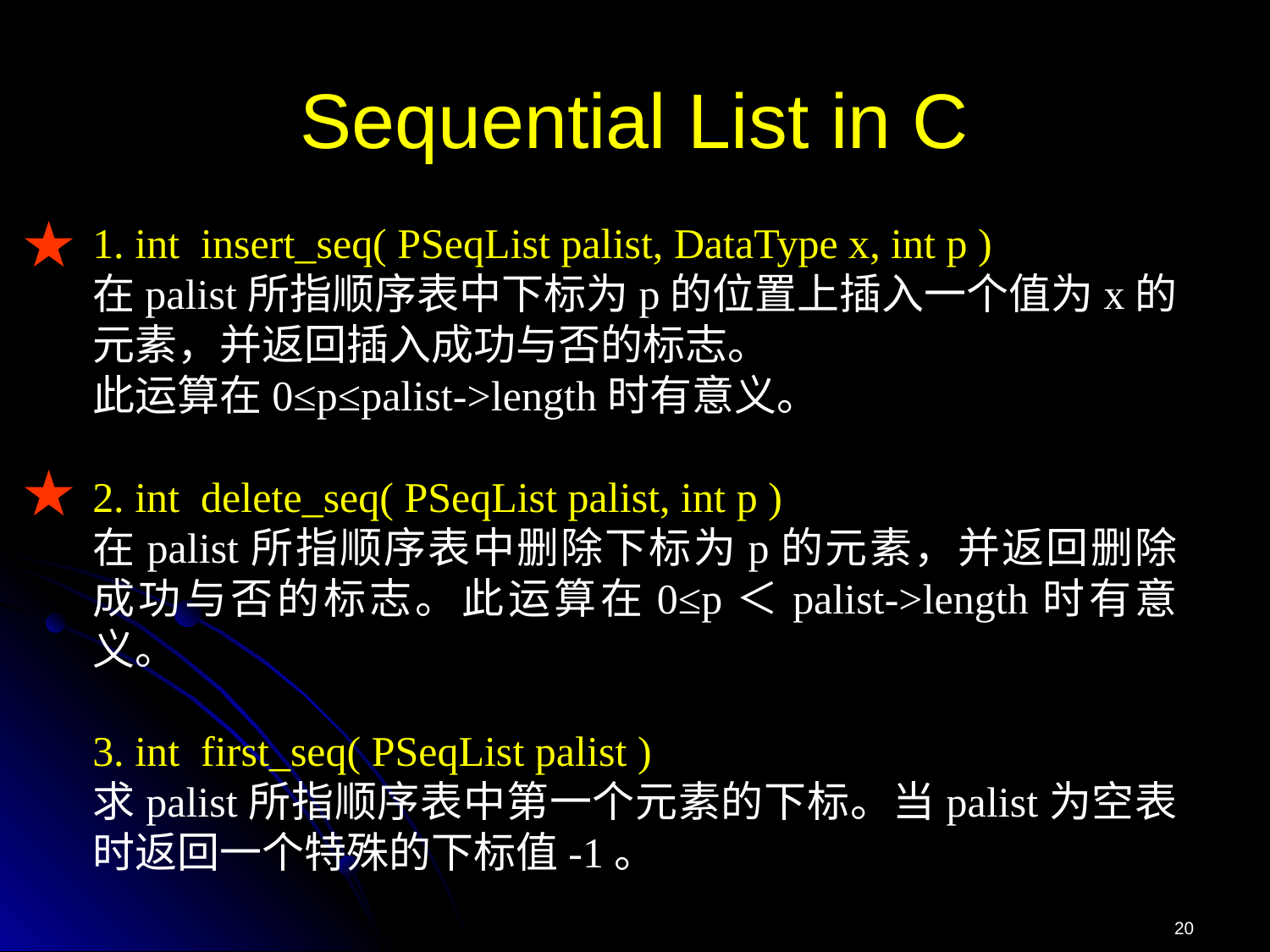

Sequential List in C

1. int  insert_seq( PSeqList palist, DataType x, int p )
在palist所指顺序表中下标为p的位置上插入一个值为x的元素，并返回插入成功与否的标志。
此运算在0≤p≤palist->length时有意义。

2. int  delete_seq( PSeqList palist, int p )
在palist所指顺序表中删除下标为p的元素，并返回删除成功与否的标志。此运算在0≤p＜palist->length时有意义。

3. int  first_seq( PSeqList palist )
求palist所指顺序表中第一个元素的下标。当palist为空表时返回一个特殊的下标值-1。
★
★

20